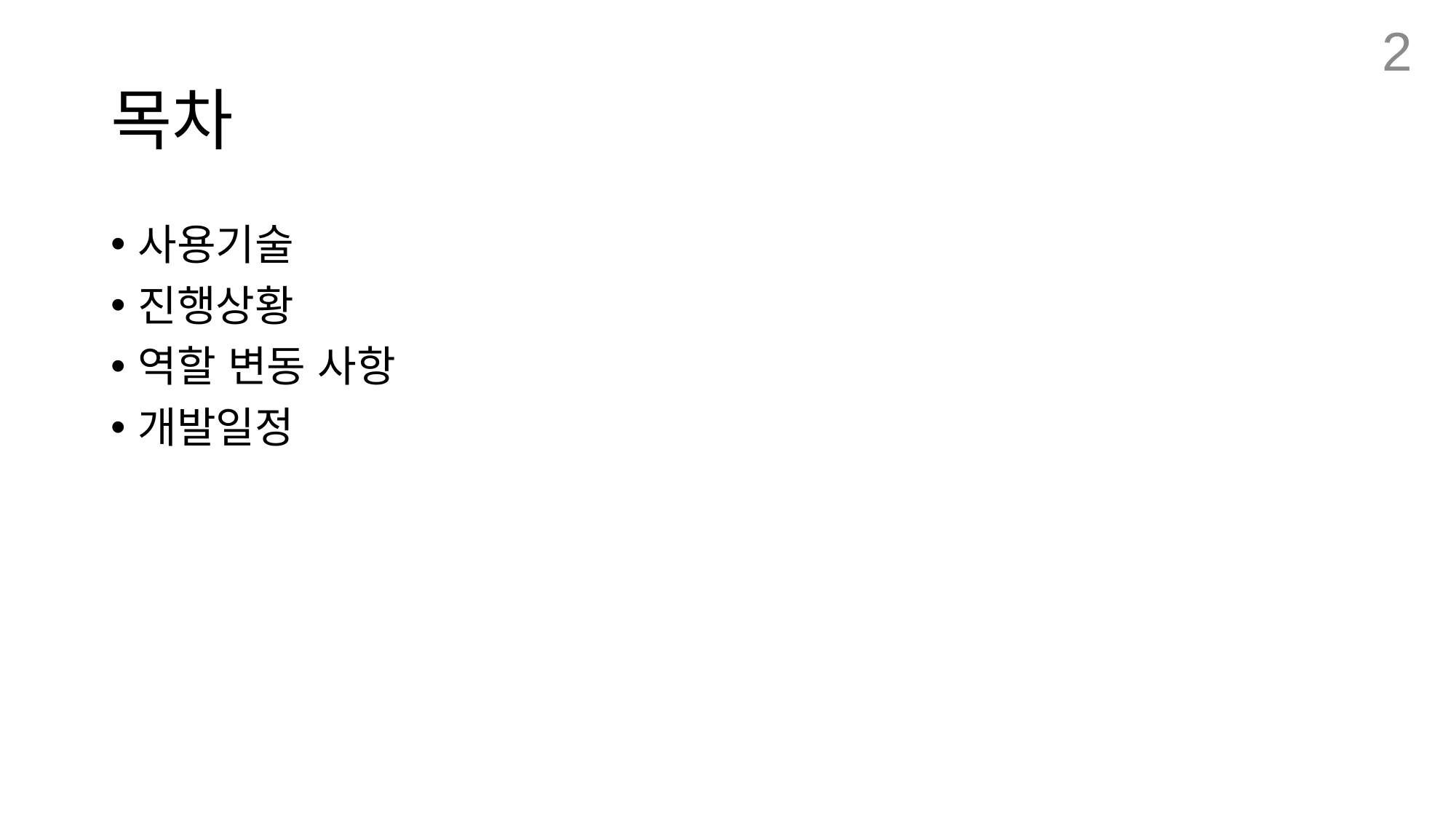

2
# 목차
사용기술
진행상황
역할 변동 사항
개발일정